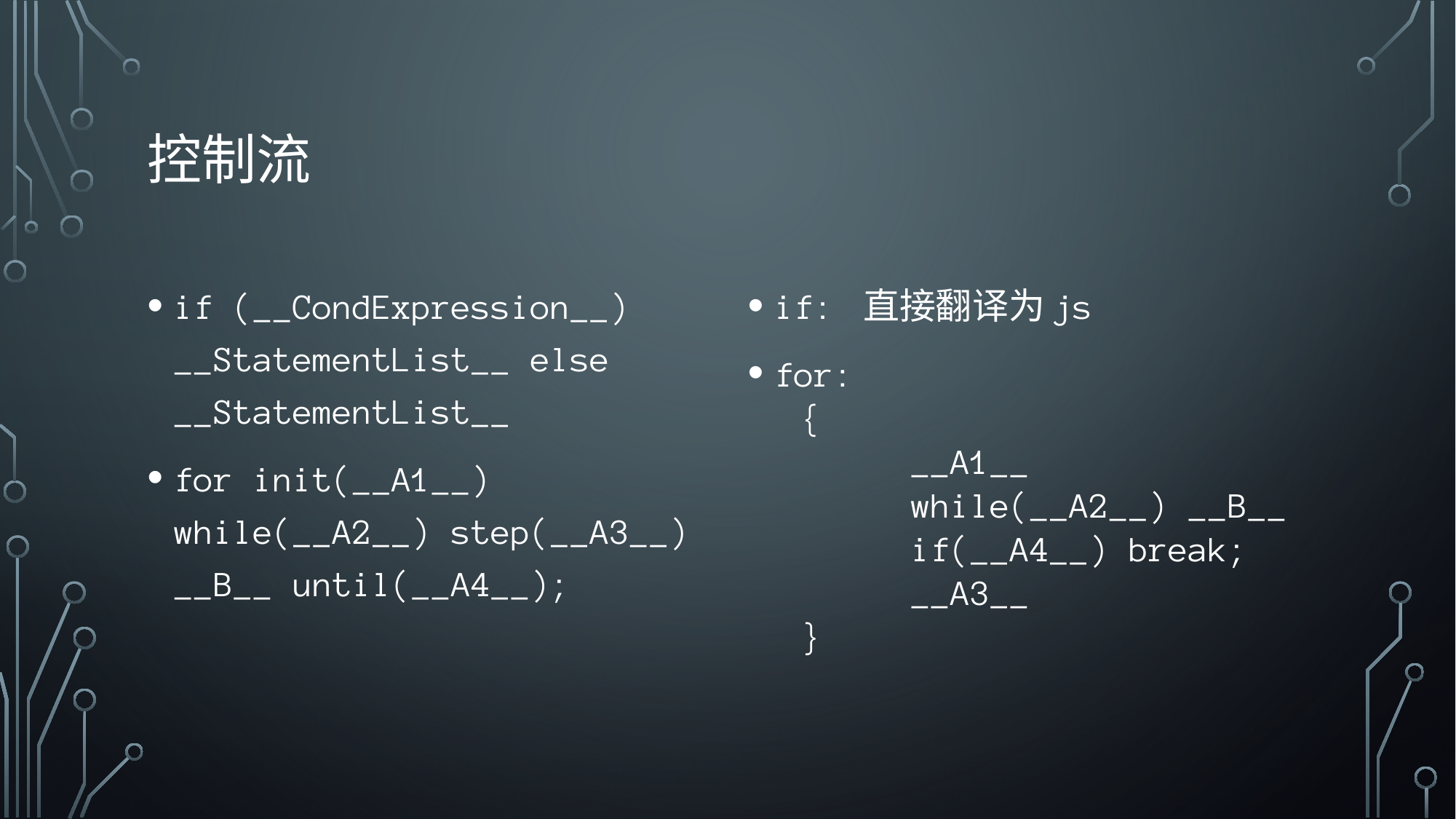

# 控制流
if (__CondExpression__) __StatementList__ else __StatementList__
for init(__A1__) while(__A2__) step(__A3__) __B__ until(__A4__);
if: 直接翻译为js
for:
{
	__A1__
	while(__A2__) __B__
	if(__A4__) break;
	__A3__
}